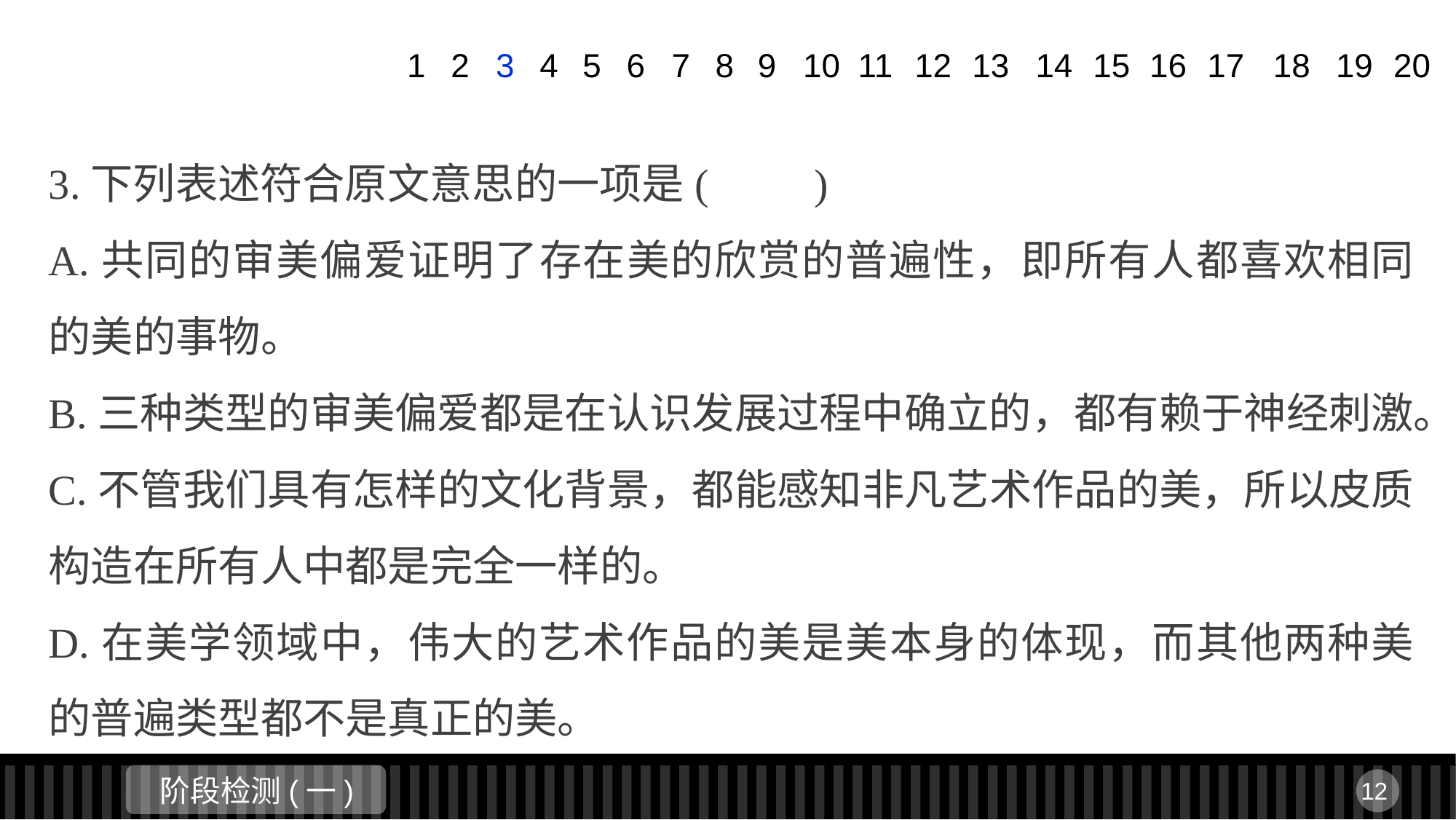

1
2
3
4
5
6
7
8
9
11
12
13
14
15
16
17
18
19
20
10
3.下列表述符合原文意思的一项是(　　)
A.共同的审美偏爱证明了存在美的欣赏的普遍性，即所有人都喜欢相同的美的事物。
B.三种类型的审美偏爱都是在认识发展过程中确立的，都有赖于神经刺激。
C.不管我们具有怎样的文化背景，都能感知非凡艺术作品的美，所以皮质构造在所有人中都是完全一样的。
D.在美学领域中，伟大的艺术作品的美是美本身的体现，而其他两种美的普遍类型都不是真正的美。